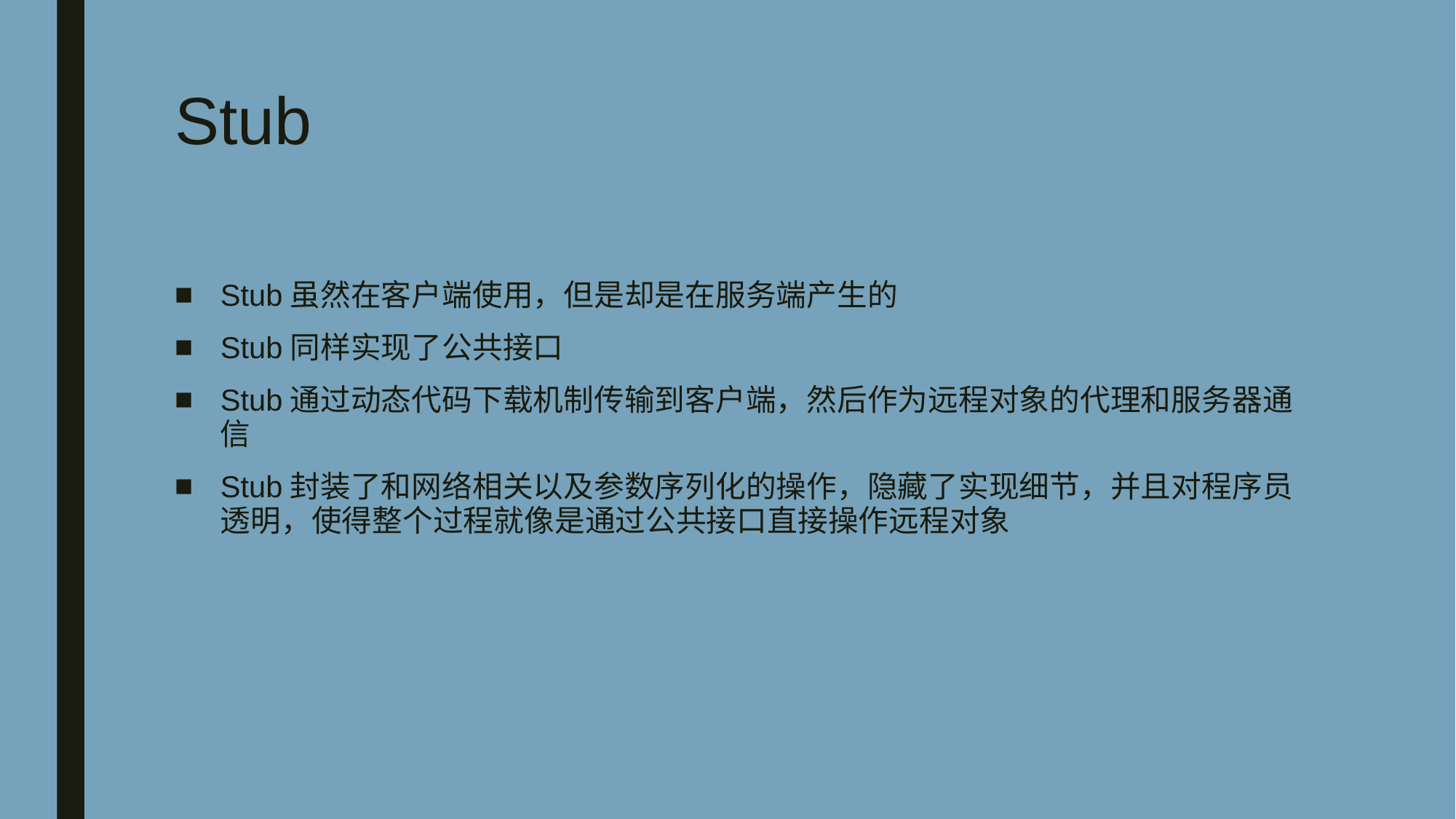

# Stub
Stub虽然在客户端使用，但是却是在服务端产生的
Stub同样实现了公共接口
Stub通过动态代码下载机制传输到客户端，然后作为远程对象的代理和服务器通信
Stub封装了和网络相关以及参数序列化的操作，隐藏了实现细节，并且对程序员透明，使得整个过程就像是通过公共接口直接操作远程对象